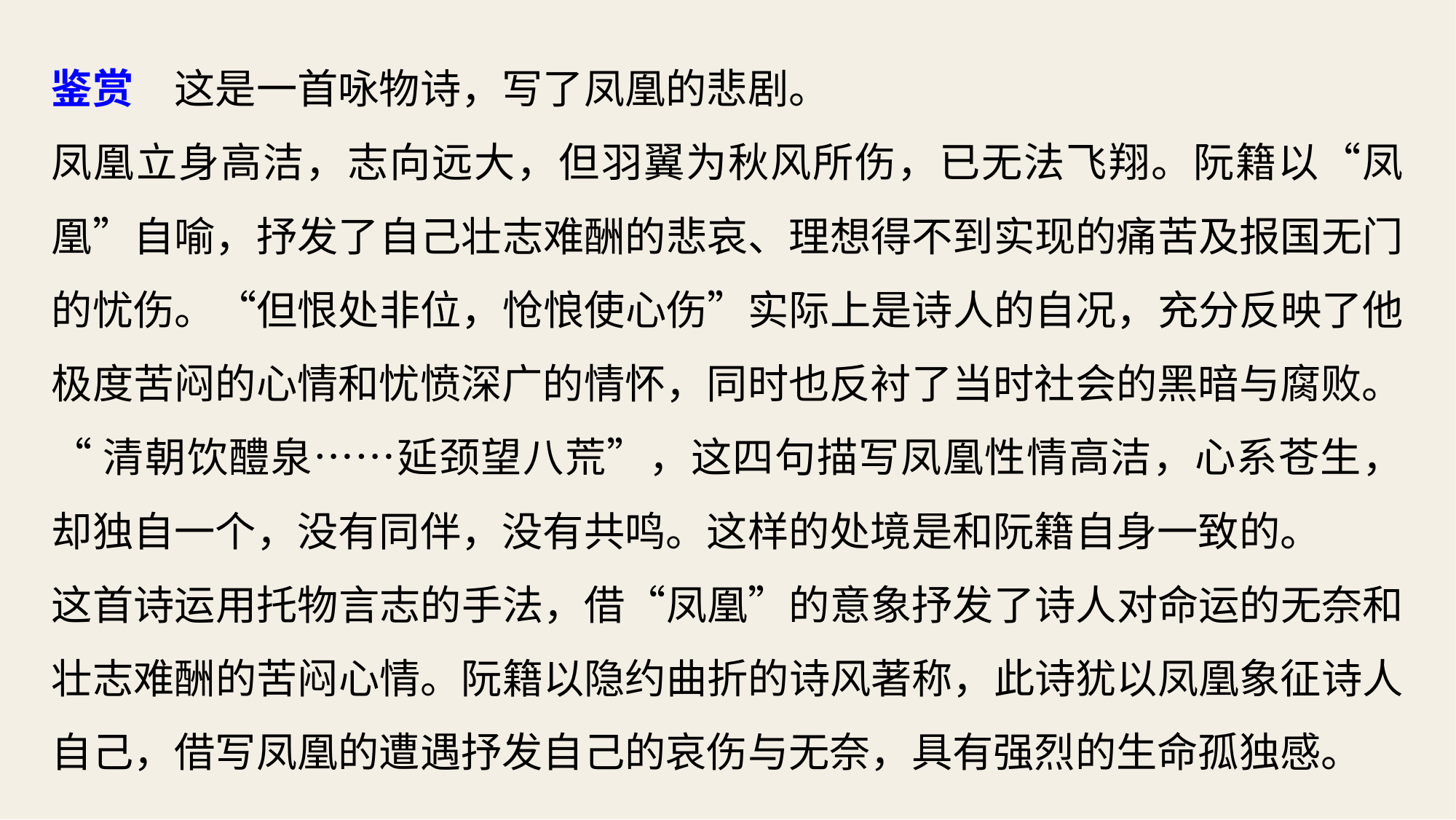

鉴赏　这是一首咏物诗，写了凤凰的悲剧。
凤凰立身高洁，志向远大，但羽翼为秋风所伤，已无法飞翔。阮籍以“凤凰”自喻，抒发了自己壮志难酬的悲哀、理想得不到实现的痛苦及报国无门的忧伤。“但恨处非位，怆悢使心伤”实际上是诗人的自况，充分反映了他极度苦闷的心情和忧愤深广的情怀，同时也反衬了当时社会的黑暗与腐败。
“清朝饮醴泉……延颈望八荒”，这四句描写凤凰性情高洁，心系苍生，却独自一个，没有同伴，没有共鸣。这样的处境是和阮籍自身一致的。
这首诗运用托物言志的手法，借“凤凰”的意象抒发了诗人对命运的无奈和壮志难酬的苦闷心情。阮籍以隐约曲折的诗风著称，此诗犹以凤凰象征诗人自己，借写凤凰的遭遇抒发自己的哀伤与无奈，具有强烈的生命孤独感。